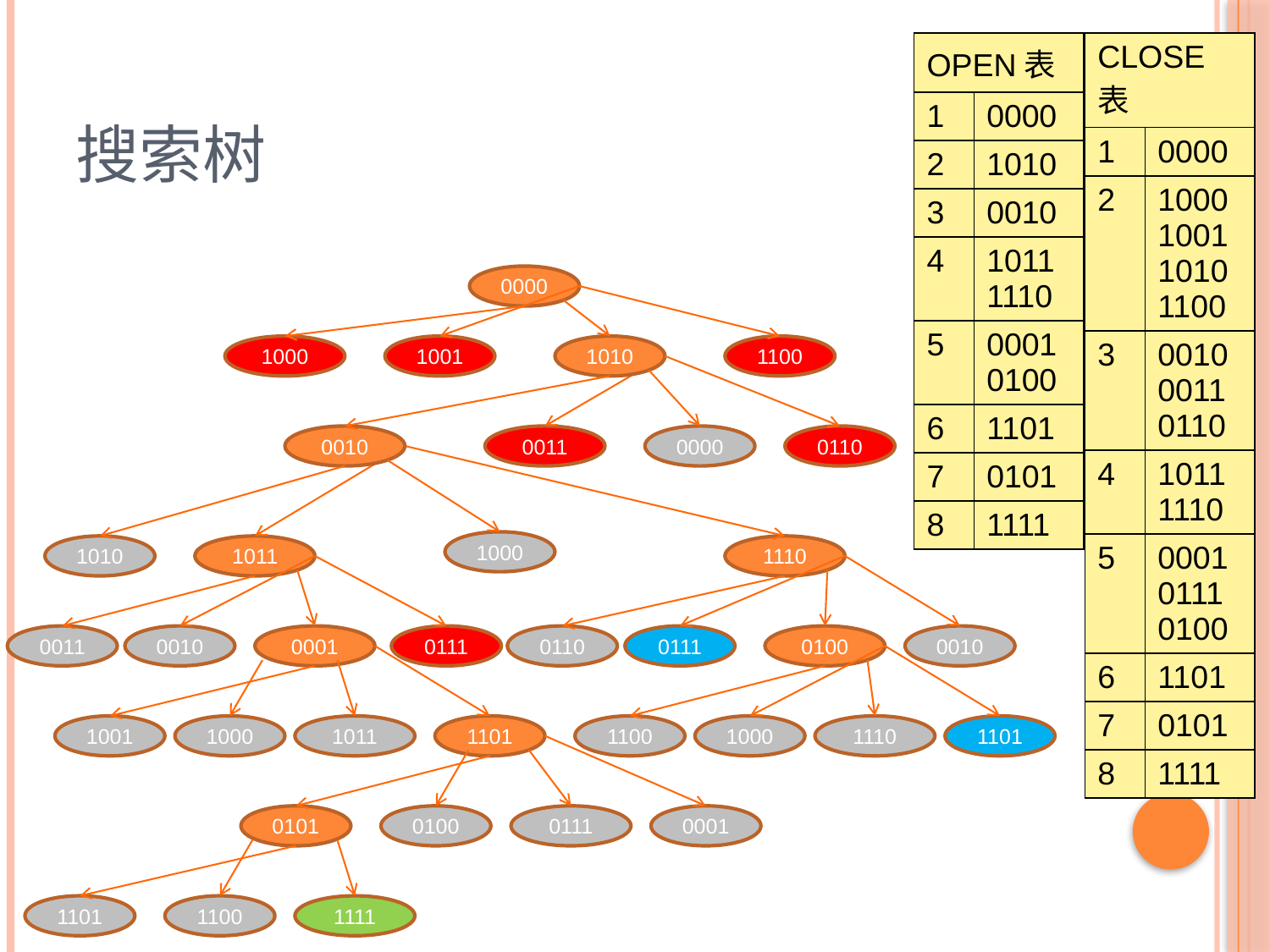

| CLOSE表 |  |
| --- | --- |
| 1 | 0000 |
| 2 | 1000 1001 1010 1100 |
| 3 | 0010 0011 0110 |
| 4 | 1011 1110 |
| 5 | 0001 0111 0100 |
| 6 | 1101 |
| 7 | 0101 |
| 8 | 1111 |
| OPEN表 |  |
| --- | --- |
| 1 | 0000 |
| 2 | 1010 |
| 3 | 0010 |
| 4 | 1011 1110 |
| 5 | 0001 0100 |
| 6 | 1101 |
| 7 | 0101 |
| 8 | 1111 |
# 搜索树
0000
1000
1001
1010
1100
0010
0011
0000
0110
1000
1010
1011
1110
0011
0010
0001
0111
0110
0111
0100
0010
1001
1000
1011
1101
1100
1000
1110
1101
0101
0100
0111
0001
1101
1100
1111